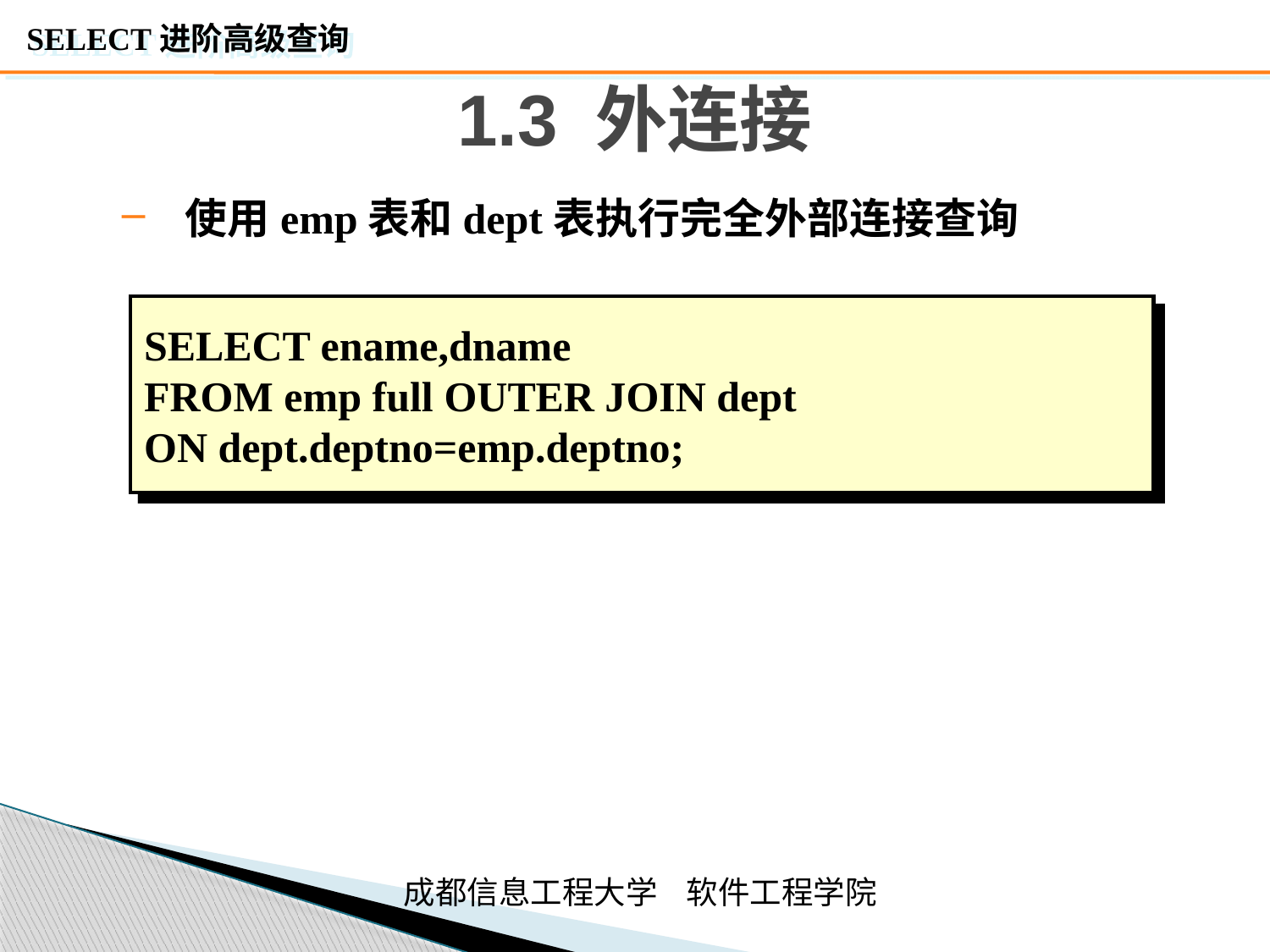

# 1.3 外连接
使用emp表和dept表执行完全外部连接查询
SELECT ename,dname
FROM emp full OUTER JOIN dept
ON dept.deptno=emp.deptno;